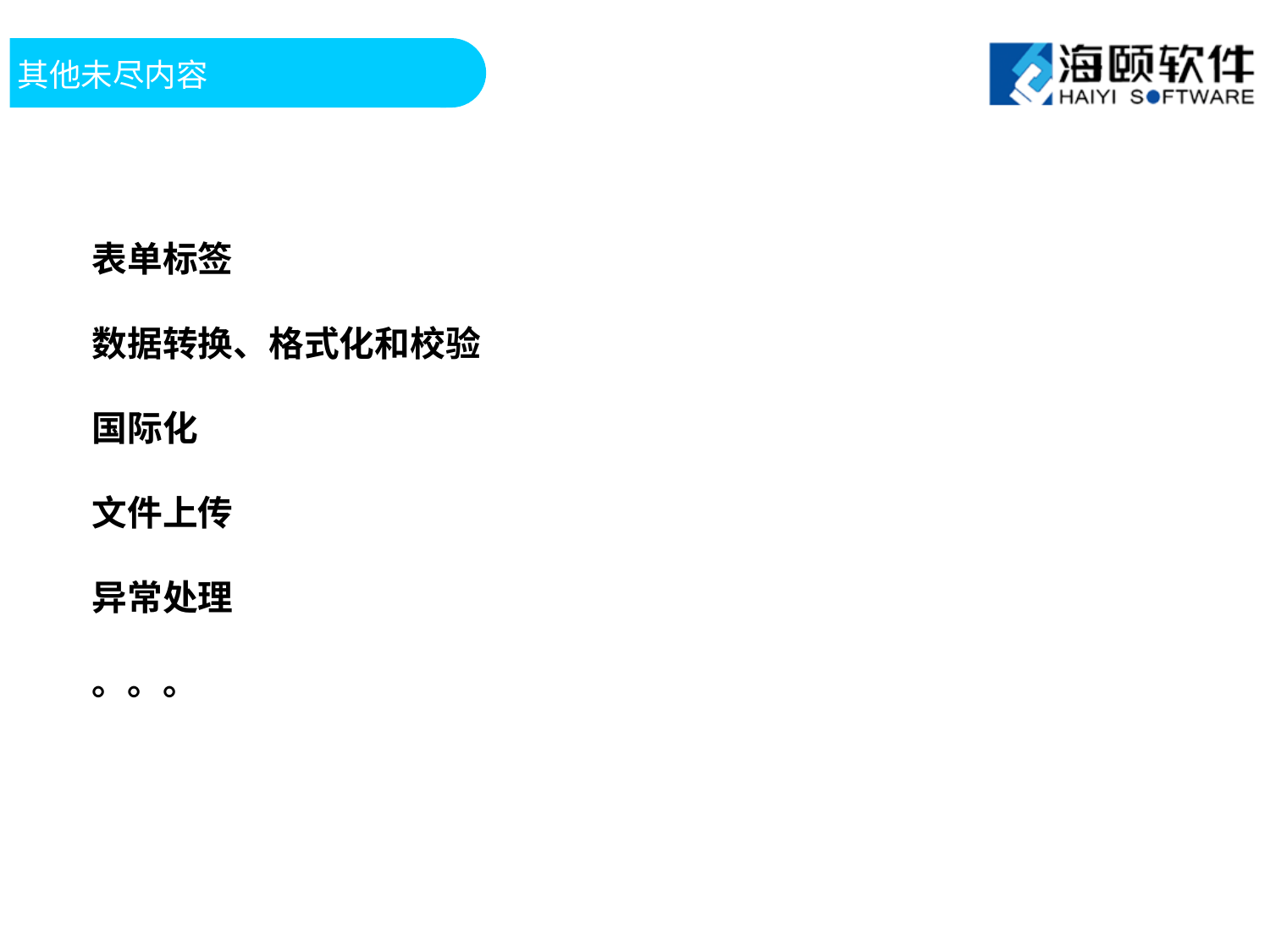

其他未尽内容
表单标签
数据转换、格式化和校验
国际化
文件上传
异常处理
。。。